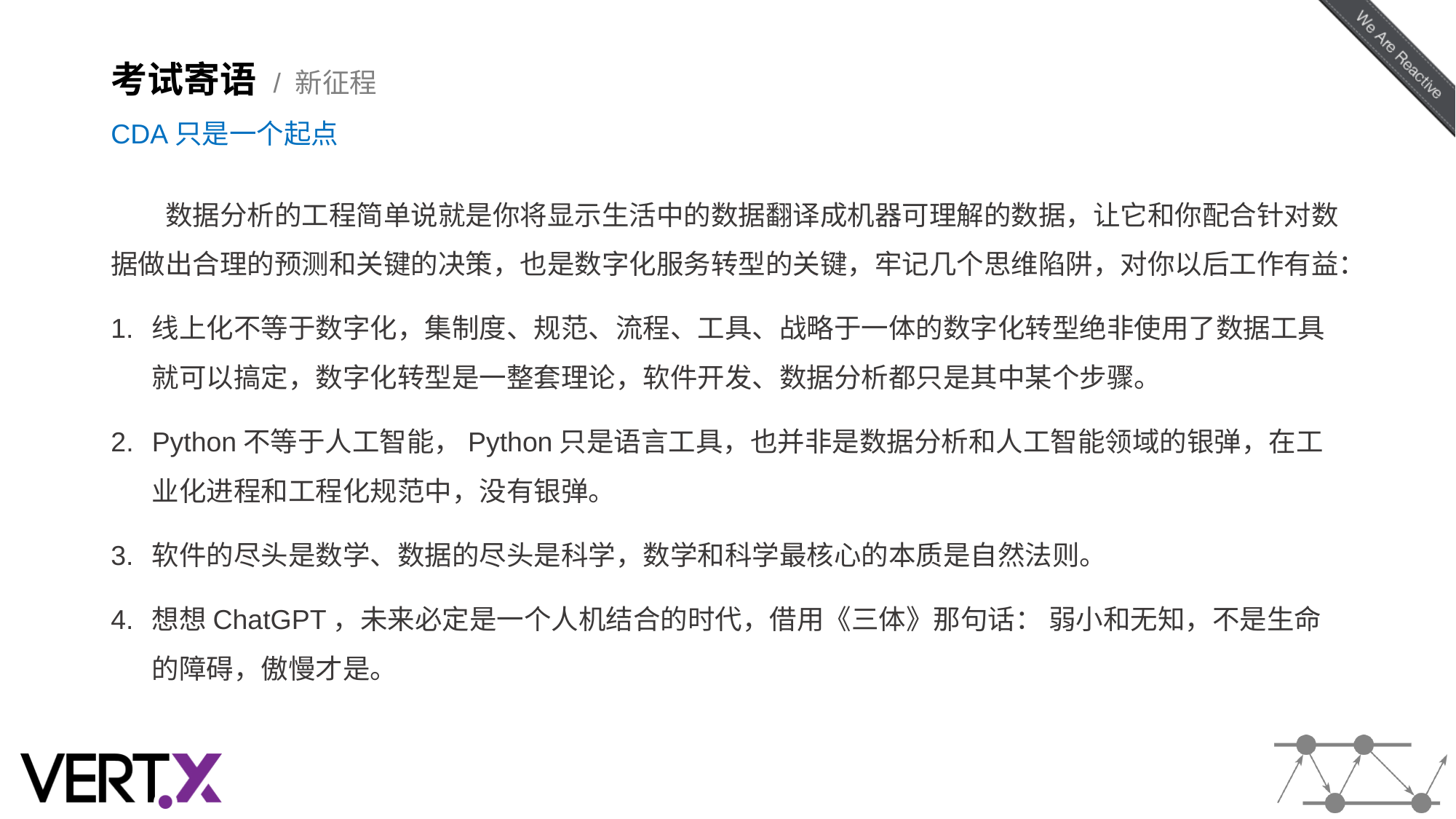

# 考试寄语 / 新征程 CDA只是一个起点
　　数据分析的工程简单说就是你将显示生活中的数据翻译成机器可理解的数据，让它和你配合针对数据做出合理的预测和关键的决策，也是数字化服务转型的关键，牢记几个思维陷阱，对你以后工作有益：
线上化不等于数字化，集制度、规范、流程、工具、战略于一体的数字化转型绝非使用了数据工具就可以搞定，数字化转型是一整套理论，软件开发、数据分析都只是其中某个步骤。
Python不等于人工智能，Python只是语言工具，也并非是数据分析和人工智能领域的银弹，在工业化进程和工程化规范中，没有银弹。
软件的尽头是数学、数据的尽头是科学，数学和科学最核心的本质是自然法则。
想想ChatGPT，未来必定是一个人机结合的时代，借用《三体》那句话： 弱小和无知，不是生命的障碍，傲慢才是。